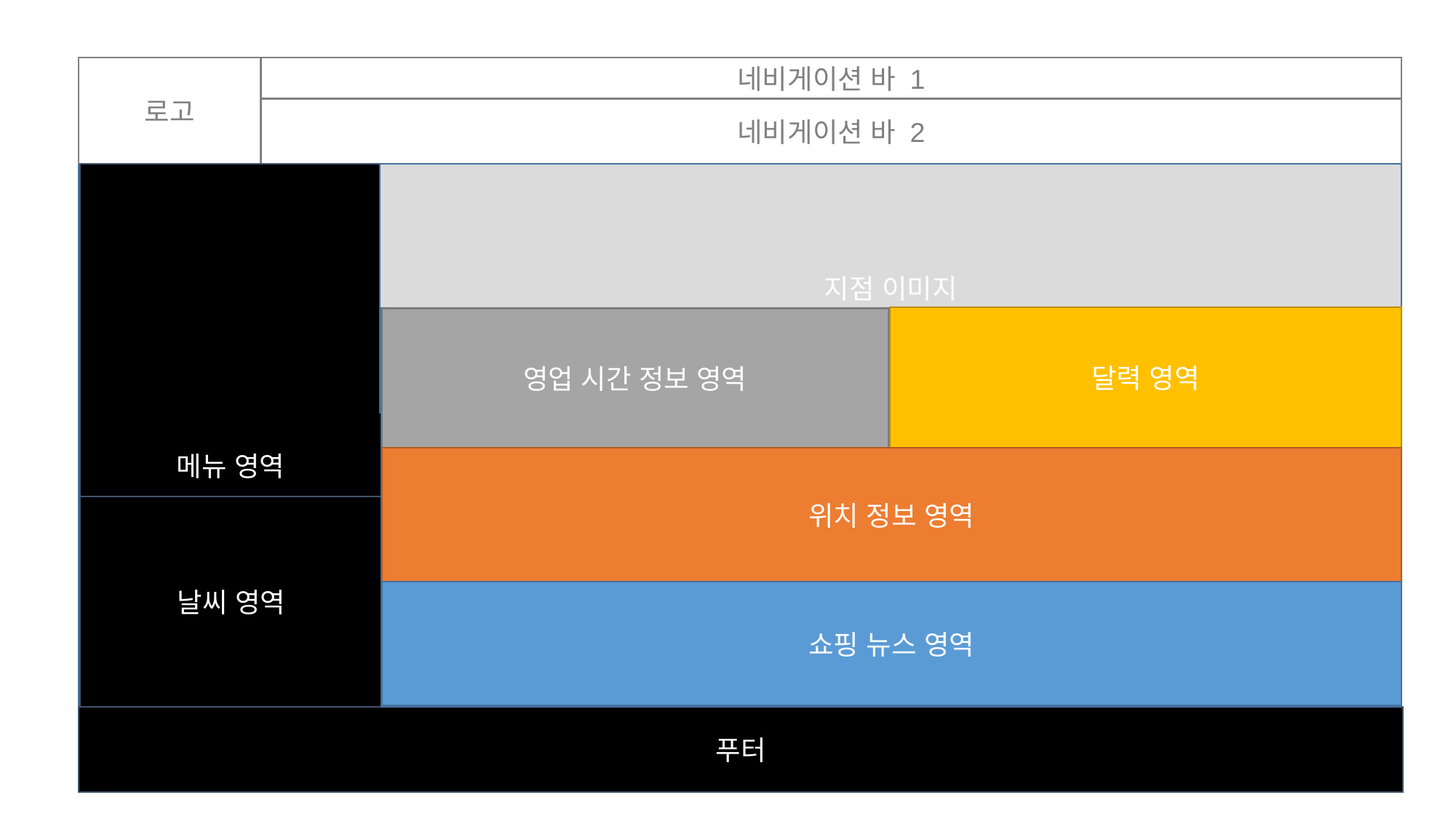

로고
네비게이션 바 1
네비게이션 바 2
메뉴 영역
지점 이미지
콘텐츠
날씨 영역
푸터
달력 영역
영업 시간 정보 영역
위치 정보 영역
쇼핑 뉴스 영역